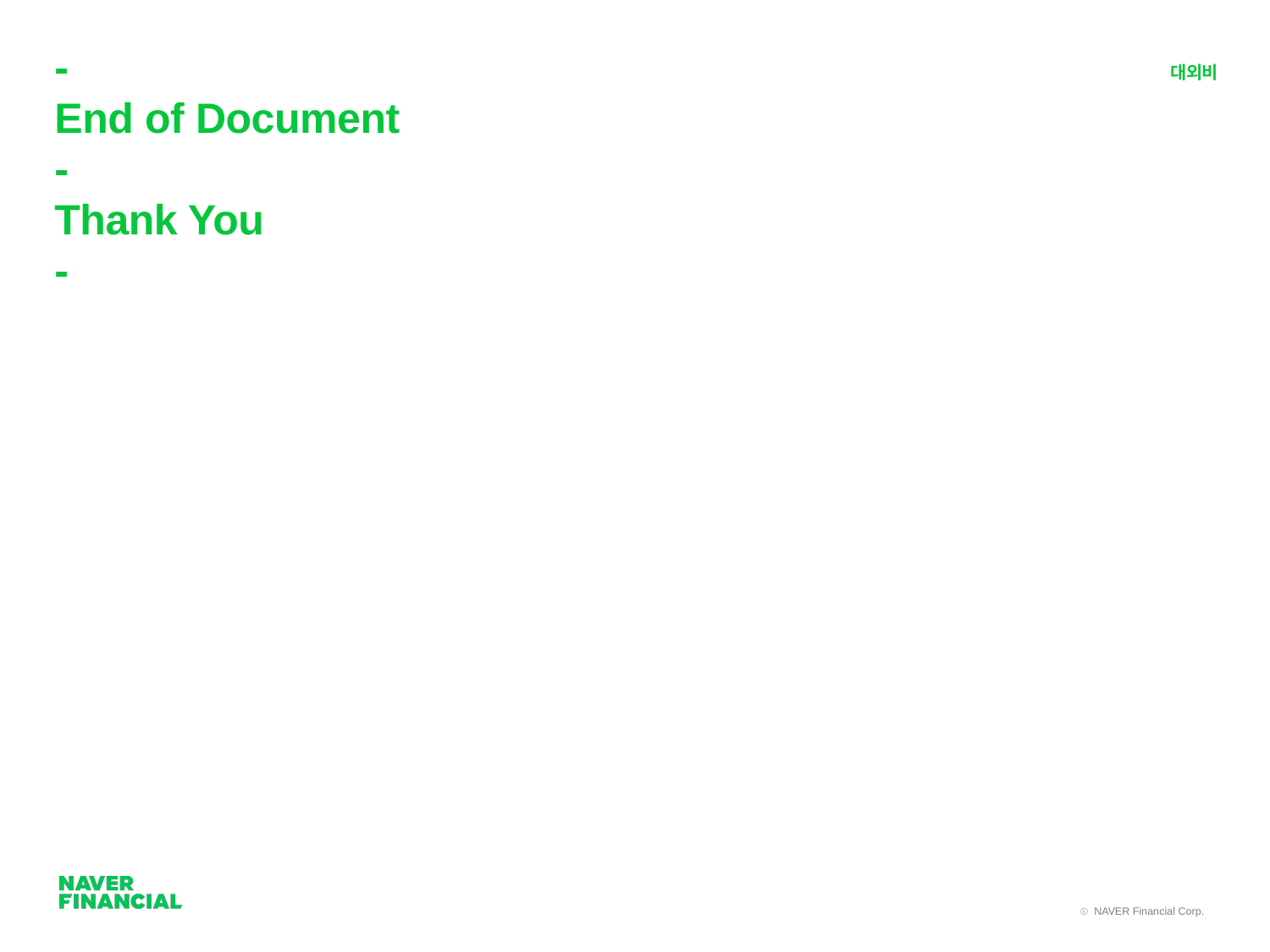

-
End of Document
-
Thank You
-
대외비